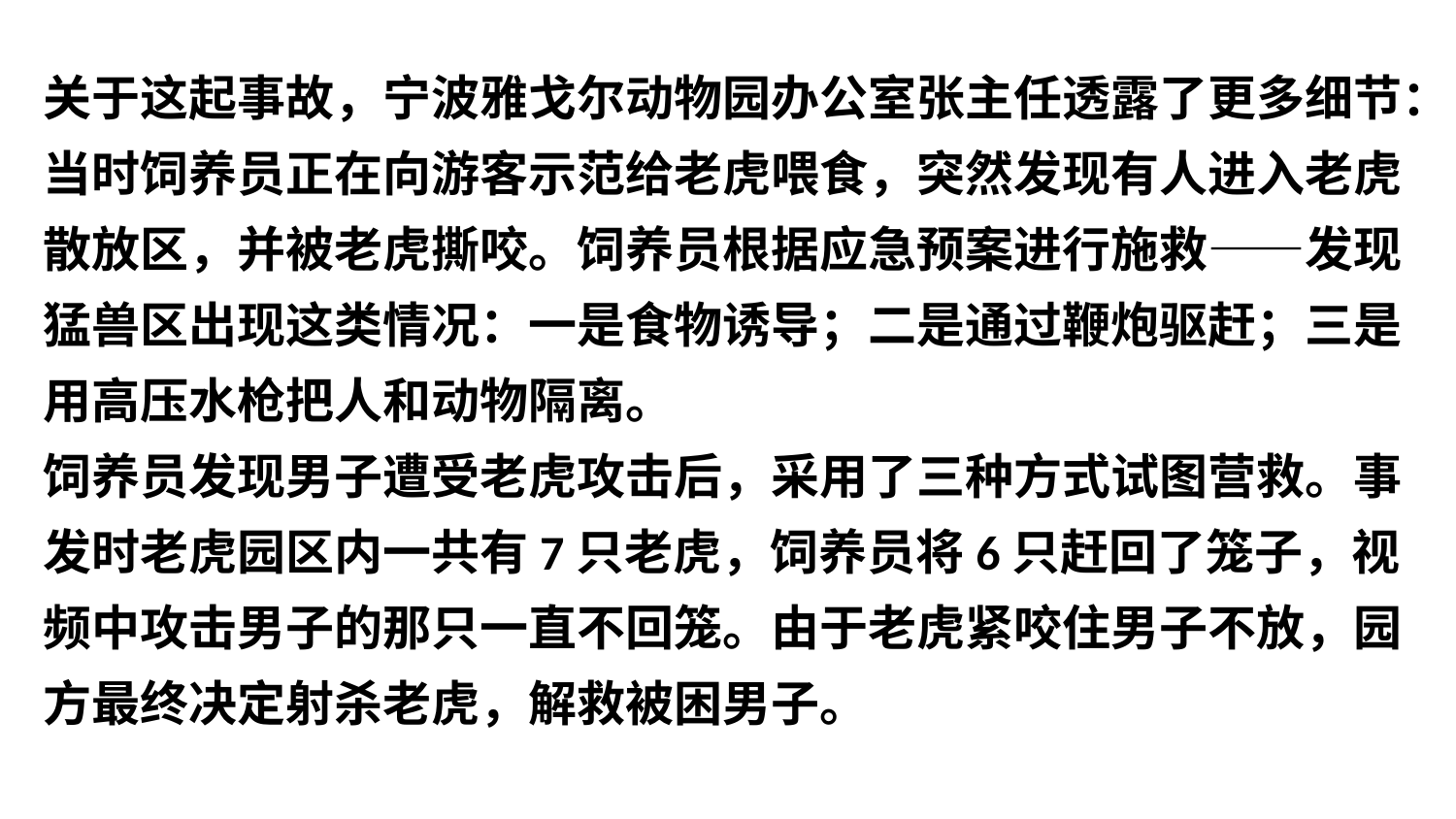

关于这起事故，宁波雅戈尔动物园办公室张主任透露了更多细节：当时饲养员正在向游客示范给老虎喂食，突然发现有人进入老虎散放区，并被老虎撕咬。饲养员根据应急预案进行施救——发现猛兽区出现这类情况：一是食物诱导；二是通过鞭炮驱赶；三是用高压水枪把人和动物隔离。
饲养员发现男子遭受老虎攻击后，采用了三种方式试图营救。事发时老虎园区内一共有7只老虎，饲养员将6只赶回了笼子，视频中攻击男子的那只一直不回笼。由于老虎紧咬住男子不放，园方最终决定射杀老虎，解救被困男子。